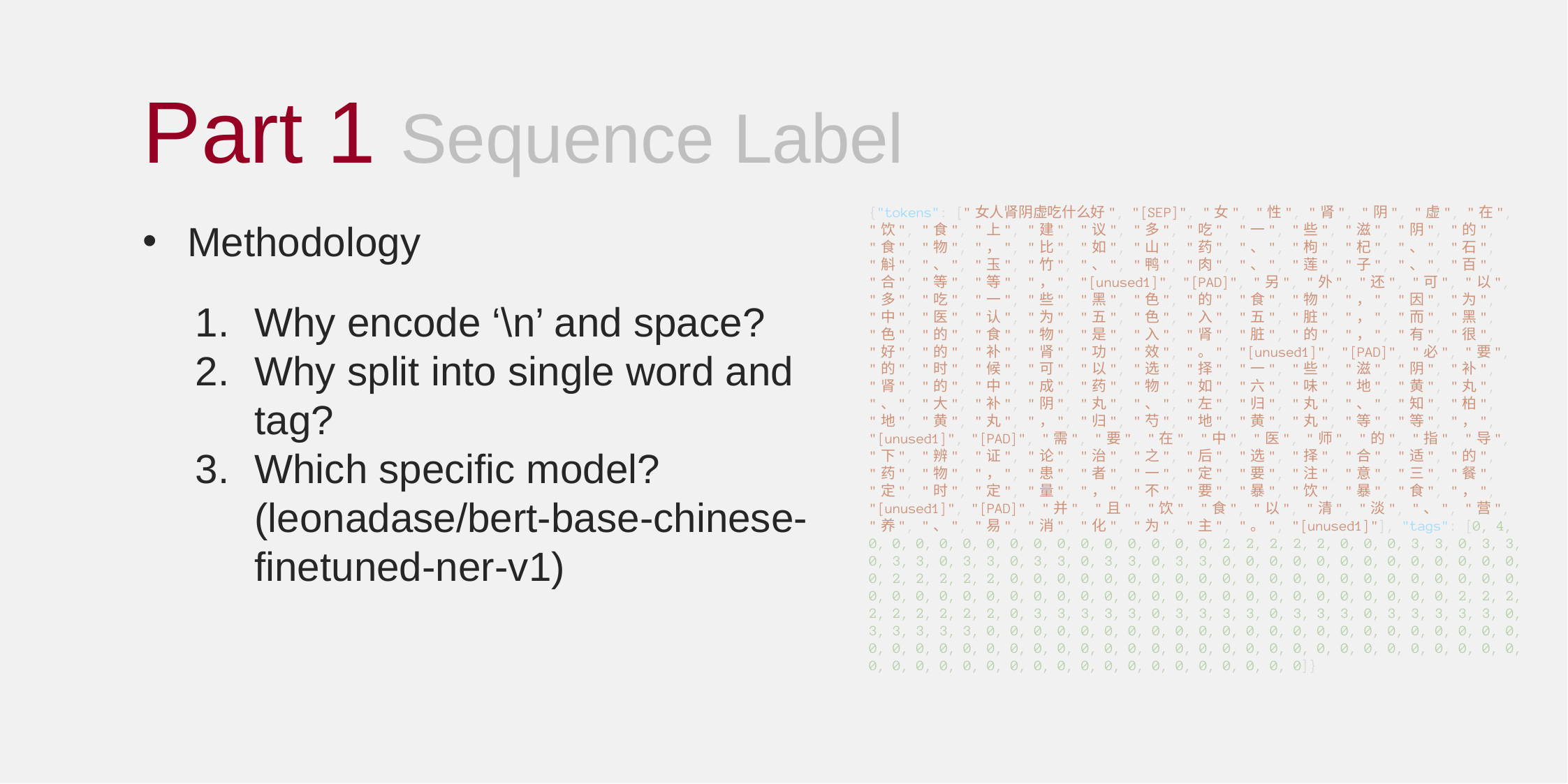

Part 1 Sequence Label

{"tokens": ["女人肾阴虚吃什么好", "[SEP]", "女", "性", "肾", "阴", "虚", "在", "饮", "食", "上", "建", "议", "多", "吃", "一", "些", "滋", "阴", "的", "食", "物", "，", "比", "如", "山", "药", "、", "枸", "杞", "、", "石", "斛", "、", "玉", "竹", "、", "鸭", "肉", "、", "莲", "子", "、", "百", "合", "等", "等", "，", "[unused1]", "[PAD]", "另", "外", "还", "可", "以", "多", "吃", "一", "些", "黑", "色", "的", "食", "物", "，", "因", "为", "中", "医", "认", "为", "五", "色", "入", "五", "脏", "，", "而", "黑", "色", "的", "食", "物", "是", "入", "肾", "脏", "的", "，", "有", "很", "好", "的", "补", "肾", "功", "效", "。", "[unused1]", "[PAD]", "必", "要", "的", "时", "候", "可", "以", "选", "择", "一", "些", "滋", "阴", "补", "肾", "的", "中", "成", "药", "物", "如", "六", "味", "地", "黄", "丸", "、", "大", "补", "阴", "丸", "、", "左", "归", "丸", "、", "知", "柏", "地", "黄", "丸", "，", "归", "芍", "地", "黄", "丸", "等", "等", "，", "[unused1]", "[PAD]", "需", "要", "在", "中", "医", "师", "的", "指", "导", "下", "辨", "证", "论", "治", "之", "后", "选", "择", "合", "适", "的", "药", "物", "，", "患", "者", "一", "定", "要", "注", "意", "三", "餐", "定", "时", "定", "量", "，", "不", "要", "暴", "饮", "暴", "食", "，", "[unused1]", "[PAD]", "并", "且", "饮", "食", "以", "清", "淡", "、", "营", "养", "、", "易", "消", "化", "为", "主", "。", "[unused1]"], "tags": [0, 4, 0, 0, 0, 0, 0, 0, 0, 0, 0, 0, 0, 0, 0, 0, 0, 2, 2, 2, 2, 2, 0, 0, 0, 3, 3, 0, 3, 3, 0, 3, 3, 0, 3, 3, 0, 3, 3, 0, 3, 3, 0, 3, 3, 0, 0, 0, 0, 0, 0, 0, 0, 0, 0, 0, 0, 0, 0, 2, 2, 2, 2, 2, 0, 0, 0, 0, 0, 0, 0, 0, 0, 0, 0, 0, 0, 0, 0, 0, 0, 0, 0, 0, 0, 0, 0, 0, 0, 0, 0, 0, 0, 0, 0, 0, 0, 0, 0, 0, 0, 0, 0, 0, 0, 0, 0, 0, 0, 0, 0, 2, 2, 2, 2, 2, 2, 2, 2, 2, 0, 3, 3, 3, 3, 3, 0, 3, 3, 3, 3, 0, 3, 3, 3, 0, 3, 3, 3, 3, 3, 0, 3, 3, 3, 3, 3, 0, 0, 0, 0, 0, 0, 0, 0, 0, 0, 0, 0, 0, 0, 0, 0, 0, 0, 0, 0, 0, 0, 0, 0, 0, 0, 0, 0, 0, 0, 0, 0, 0, 0, 0, 0, 0, 0, 0, 0, 0, 0, 0, 0, 0, 0, 0, 0, 0, 0, 0, 0, 0, 0, 0, 0, 0, 0, 0, 0, 0, 0, 0, 0, 0, 0, 0, 0, 0, 0]}

Methodology
Why encode ‘\n’ and space?
Why split into single word and tag?
Which specific model? (leonadase/bert-base-chinese-finetuned-ner-v1)